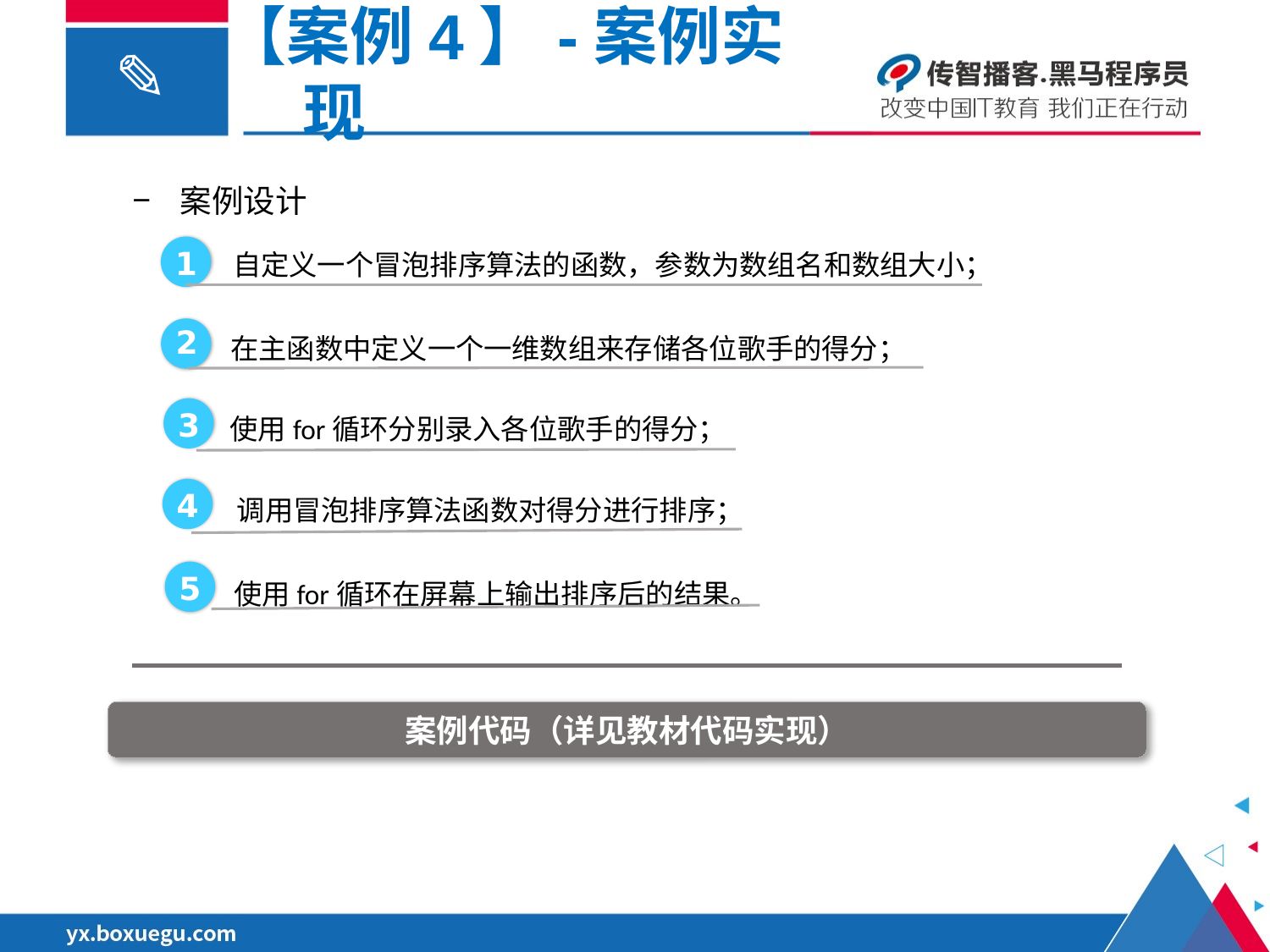

【案例4】-案例实现
案例设计
自定义一个冒泡排序算法的函数，参数为数组名和数组大小；

1
在主函数中定义一个一维数组来存储各位歌手的得分；
2

使用for循环分别录入各位歌手的得分；

3
调用冒泡排序算法函数对得分进行排序；

4
使用for循环在屏幕上输出排序后的结果。

5
案例代码（详见教材代码实现）